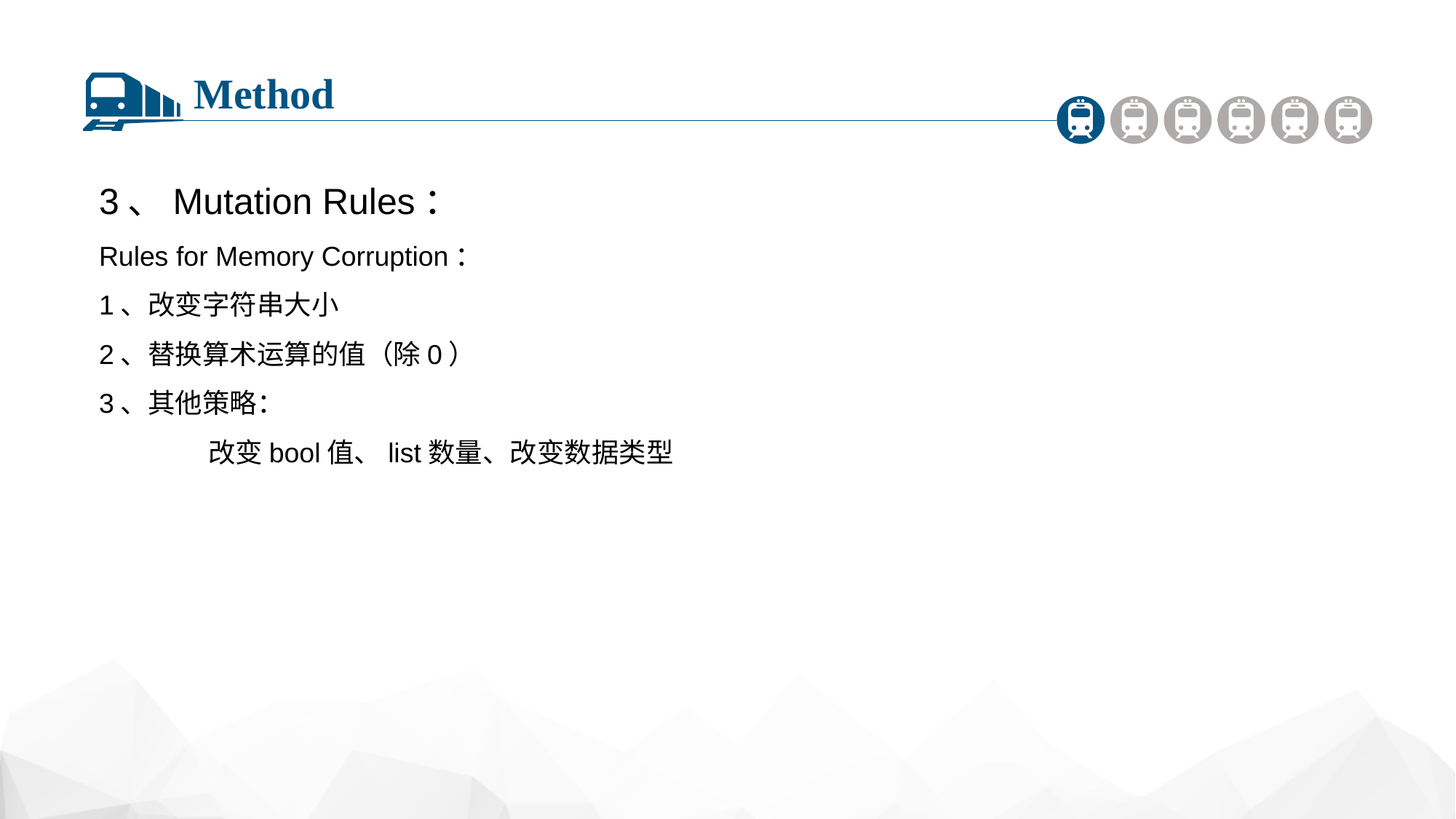

Method
3、Mutation Rules：
Rules for Memory Corruption：
1、改变字符串大小
2、替换算术运算的值（除0）
3、其他策略：
	改变bool值、list数量、改变数据类型